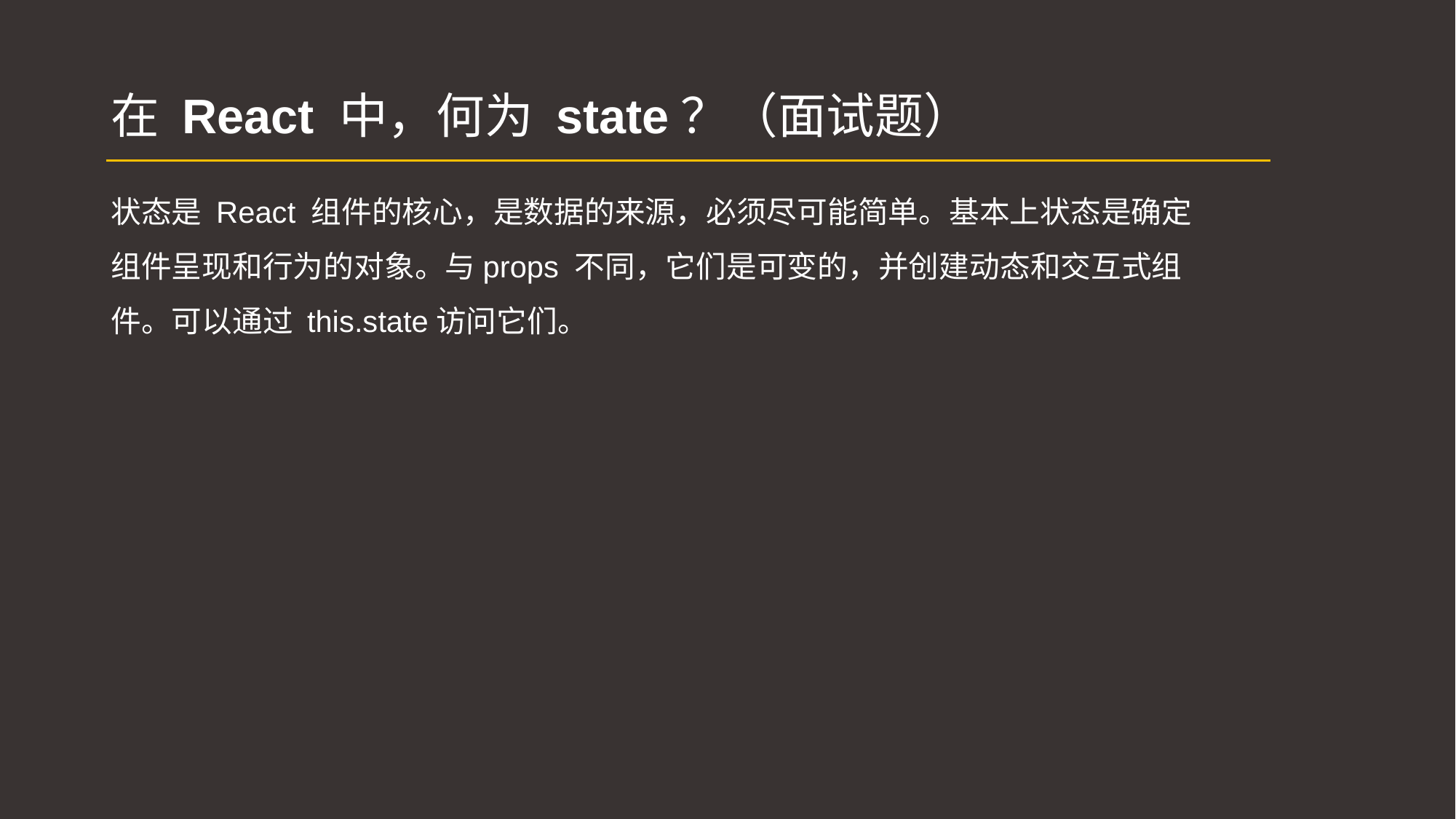

# 在 React 中，何为 state？（面试题）
状态是 React 组件的核心，是数据的来源，必须尽可能简单。基本上状态是确定组件呈现和行为的对象。与props 不同，它们是可变的，并创建动态和交互式组件。可以通过 this.state访问它们。